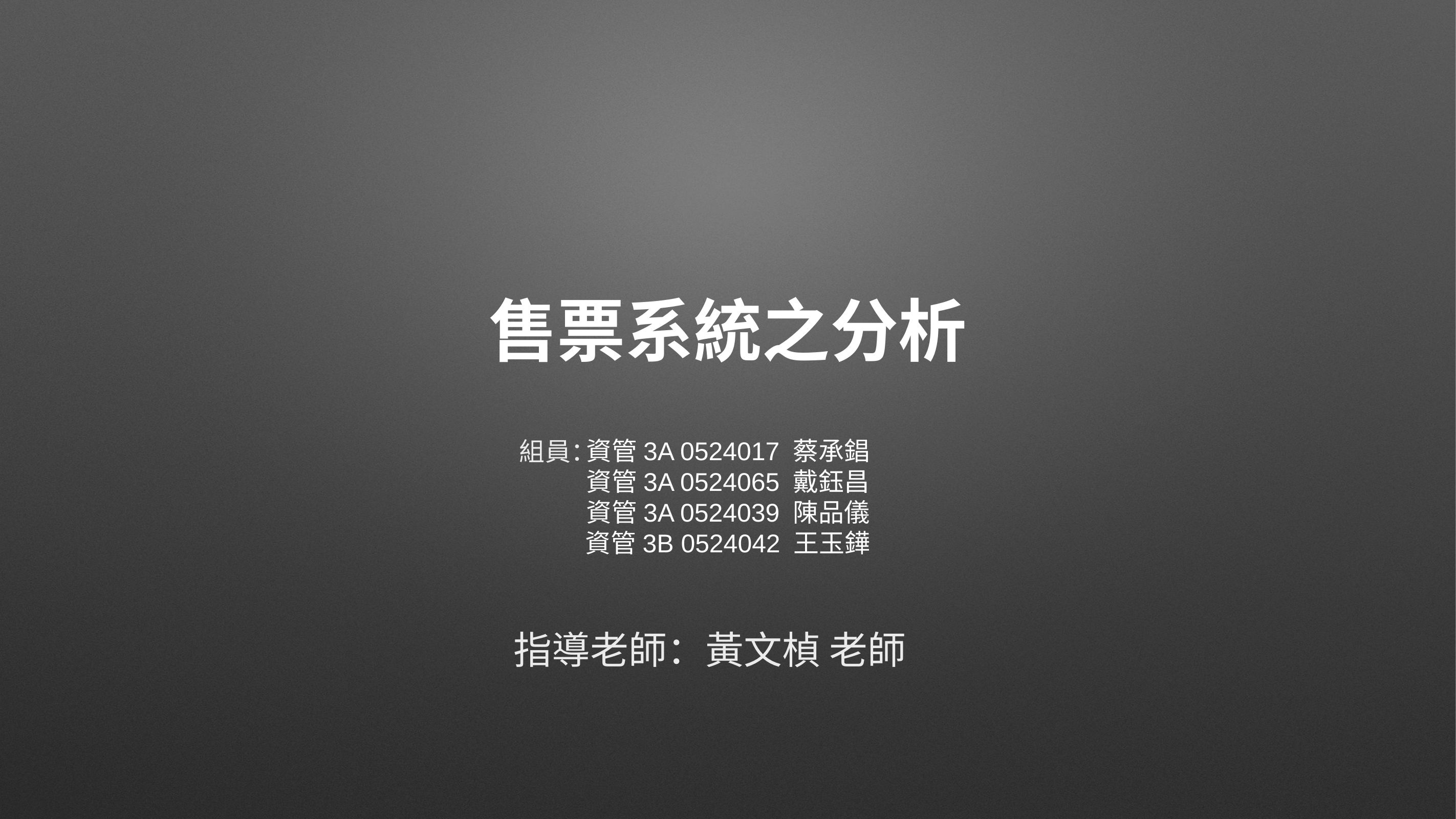

# 售票系統之分析
資管3A 0524017 蔡承錩
資管3A 0524065 戴鈺昌
資管3A 0524039 陳品儀
資管3B 0524042 王玉鏵
組員：
指導老師：黃文楨 老師